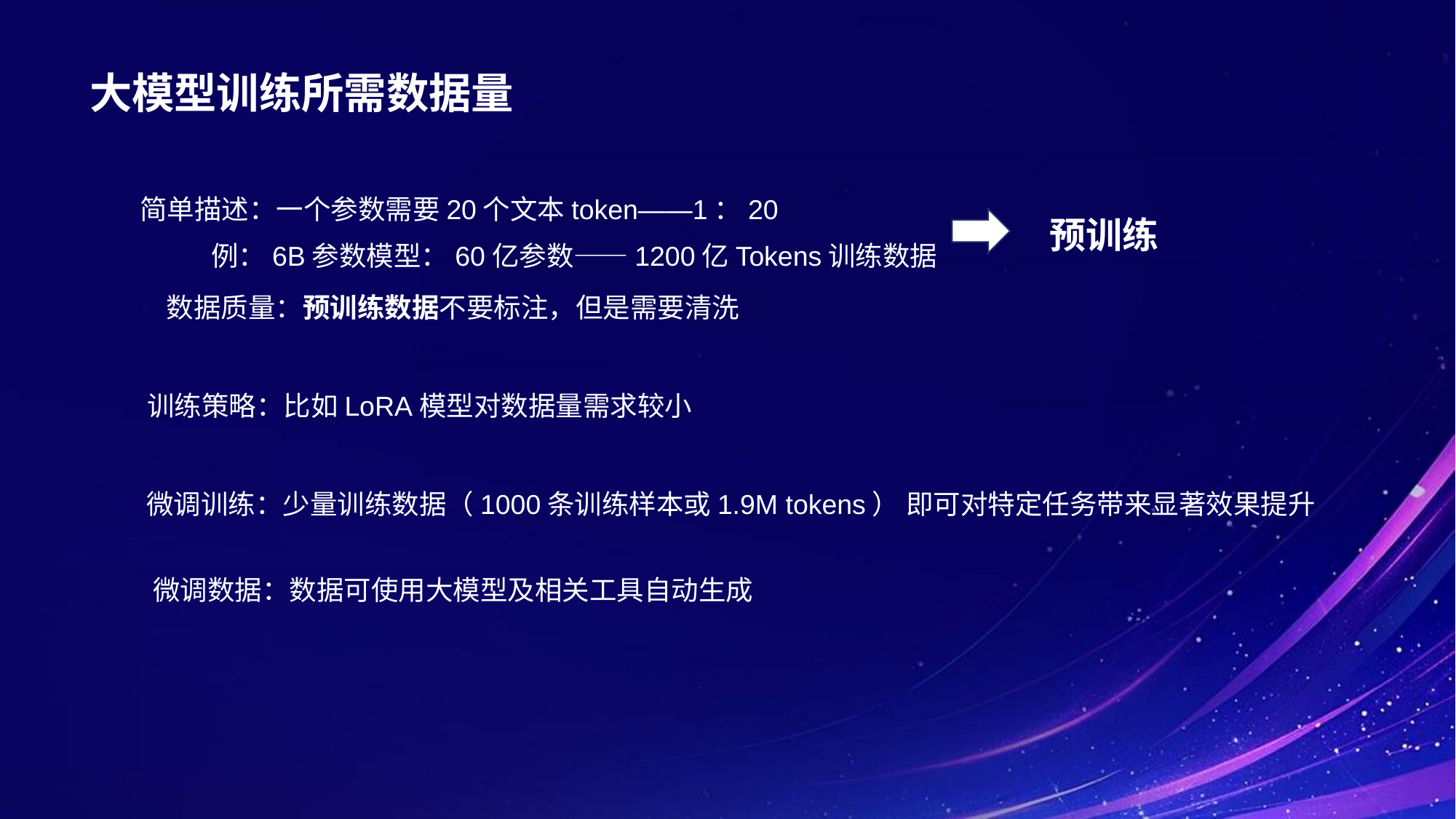

# 大模型训练所需数据量
简单描述：一个参数需要20个文本token——1：20
预训练

例：6B参数模型：60亿参数——1200亿Tokens训练数据
数据质量：预训练数据不要标注，但是需要清洗
训练策略：比如LoRA模型对数据量需求较小
微调训练：少量训练数据（1000条训练样本或1.9M tokens） 即可对特定任务带来显著效果提升
微调数据：数据可使用大模型及相关工具自动生成